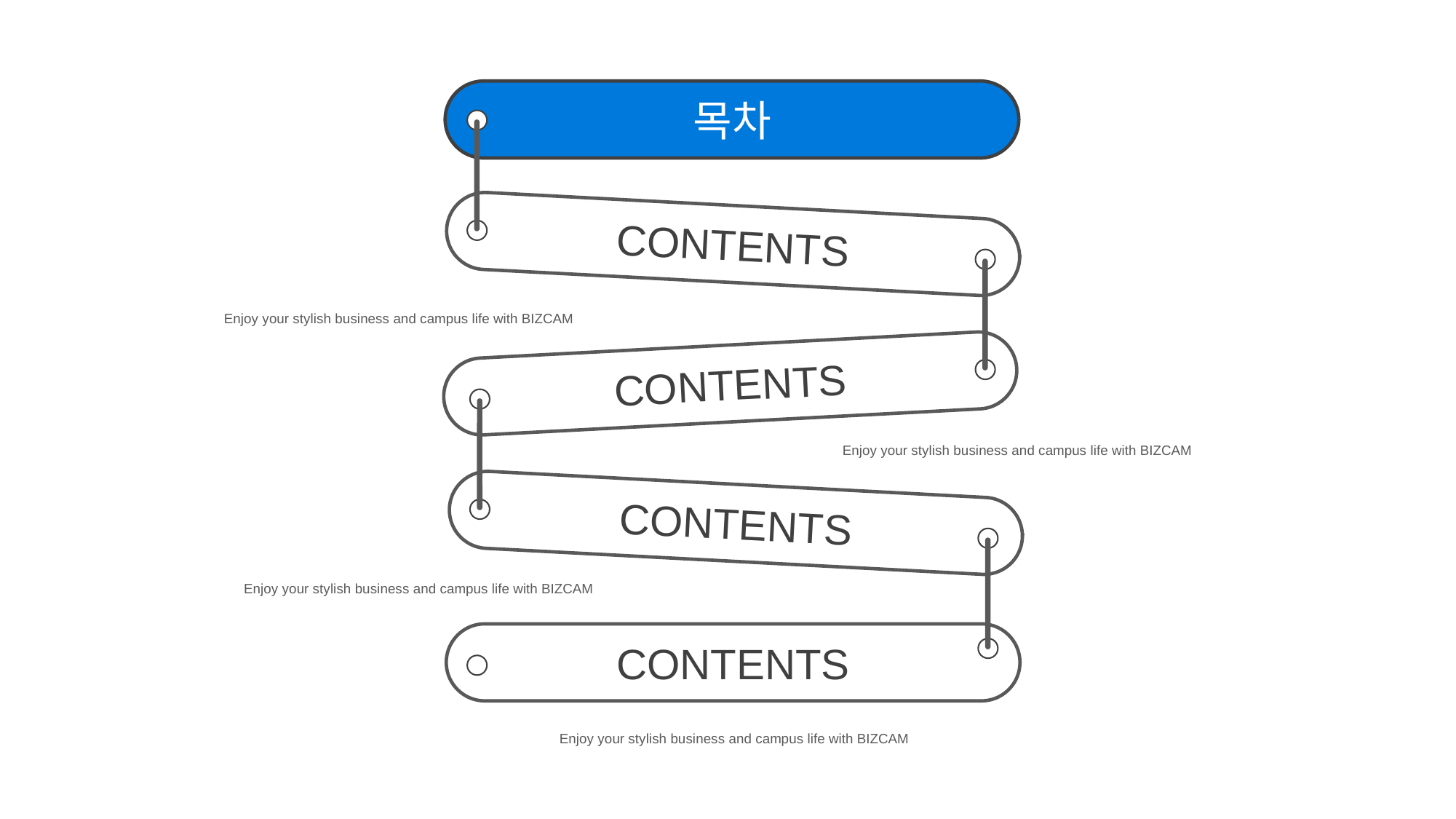

목차

CONTENTS

Enjoy your stylish business and campus life with BIZCAM
CONTENTS

Enjoy your stylish business and campus life with BIZCAM
CONTENTS

Enjoy your stylish business and campus life with BIZCAM
CONTENTS

Enjoy your stylish business and campus life with BIZCAM